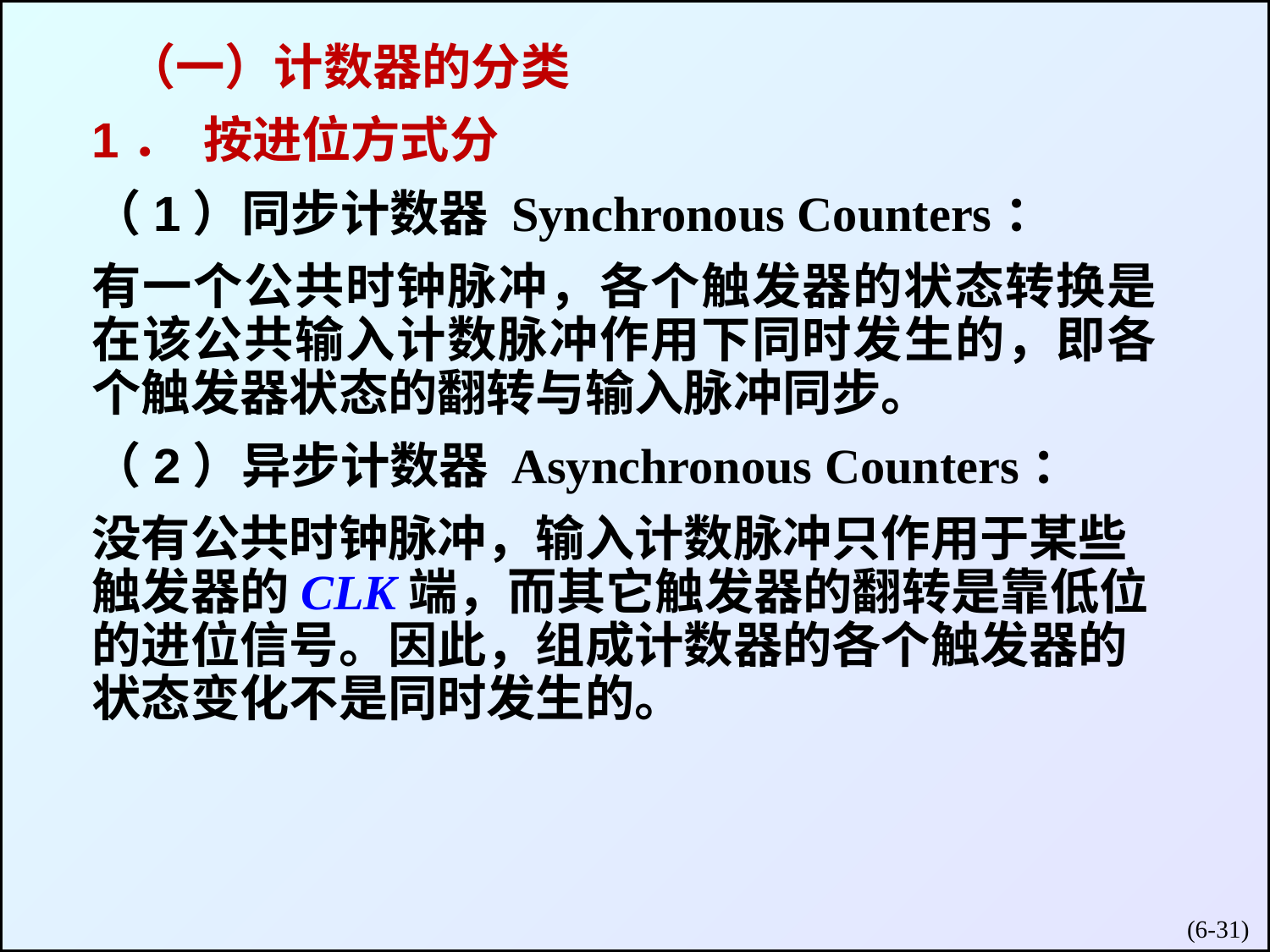

（一）计数器的分类
1．  按进位方式分
（1）同步计数器 Synchronous Counters：
有一个公共时钟脉冲，各个触发器的状态转换是在该公共输入计数脉冲作用下同时发生的，即各个触发器状态的翻转与输入脉冲同步。
（2）异步计数器 Asynchronous Counters：
没有公共时钟脉冲，输入计数脉冲只作用于某些触发器的CLK端，而其它触发器的翻转是靠低位的进位信号。因此，组成计数器的各个触发器的状态变化不是同时发生的。
(6-31)